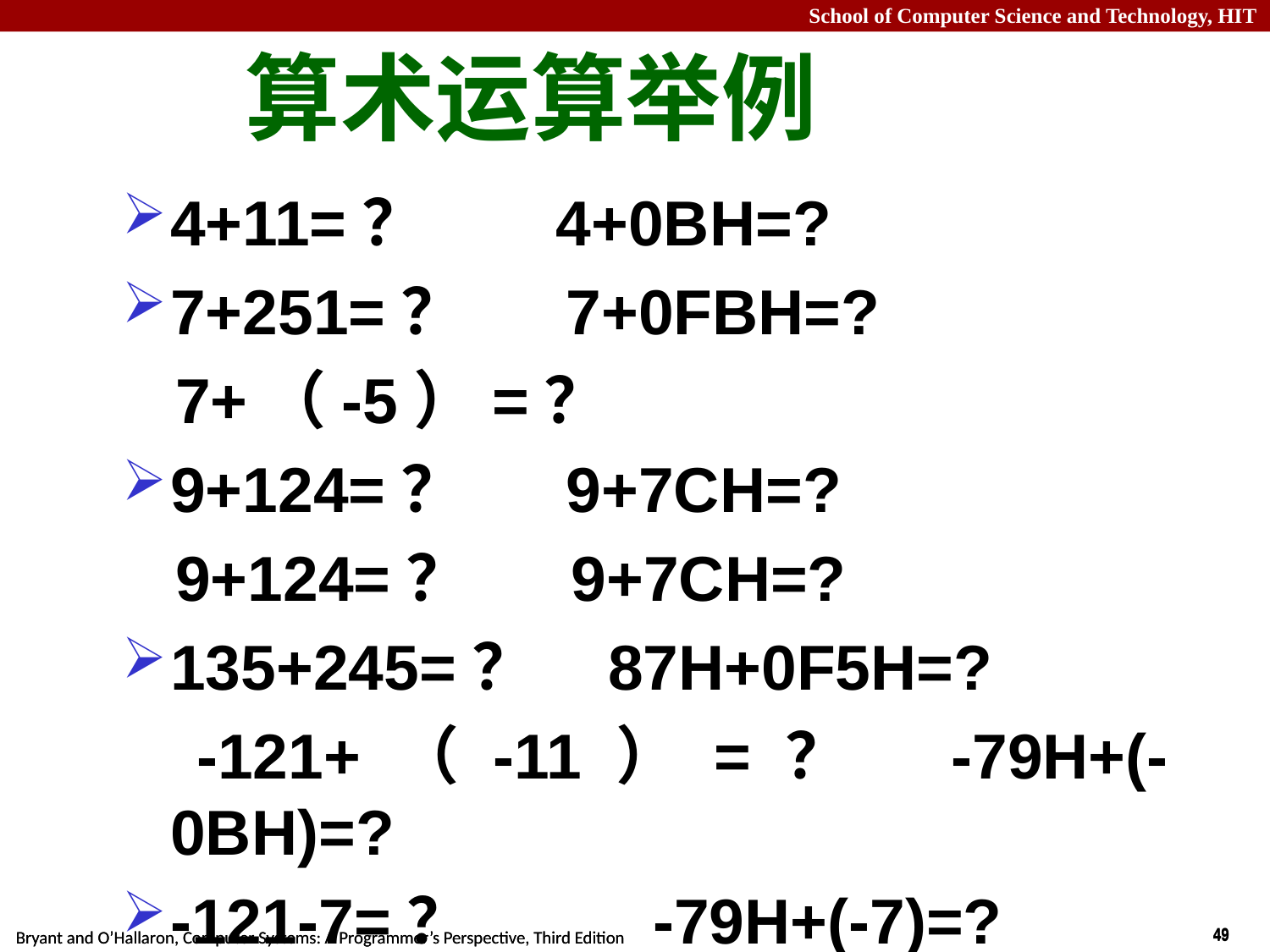

算术运算举例
4+11=？        4+0BH=?
7+251=？      7+0FBH=?
   7+（-5）=？
9+124=？      9+7CH=?
   9+124=？      9+7CH=?
135+245=？    87H+0F5H=?
  -121+（-11）=？  -79H+(-0BH)=?
-121-7=？	      -79H+(-7)=?